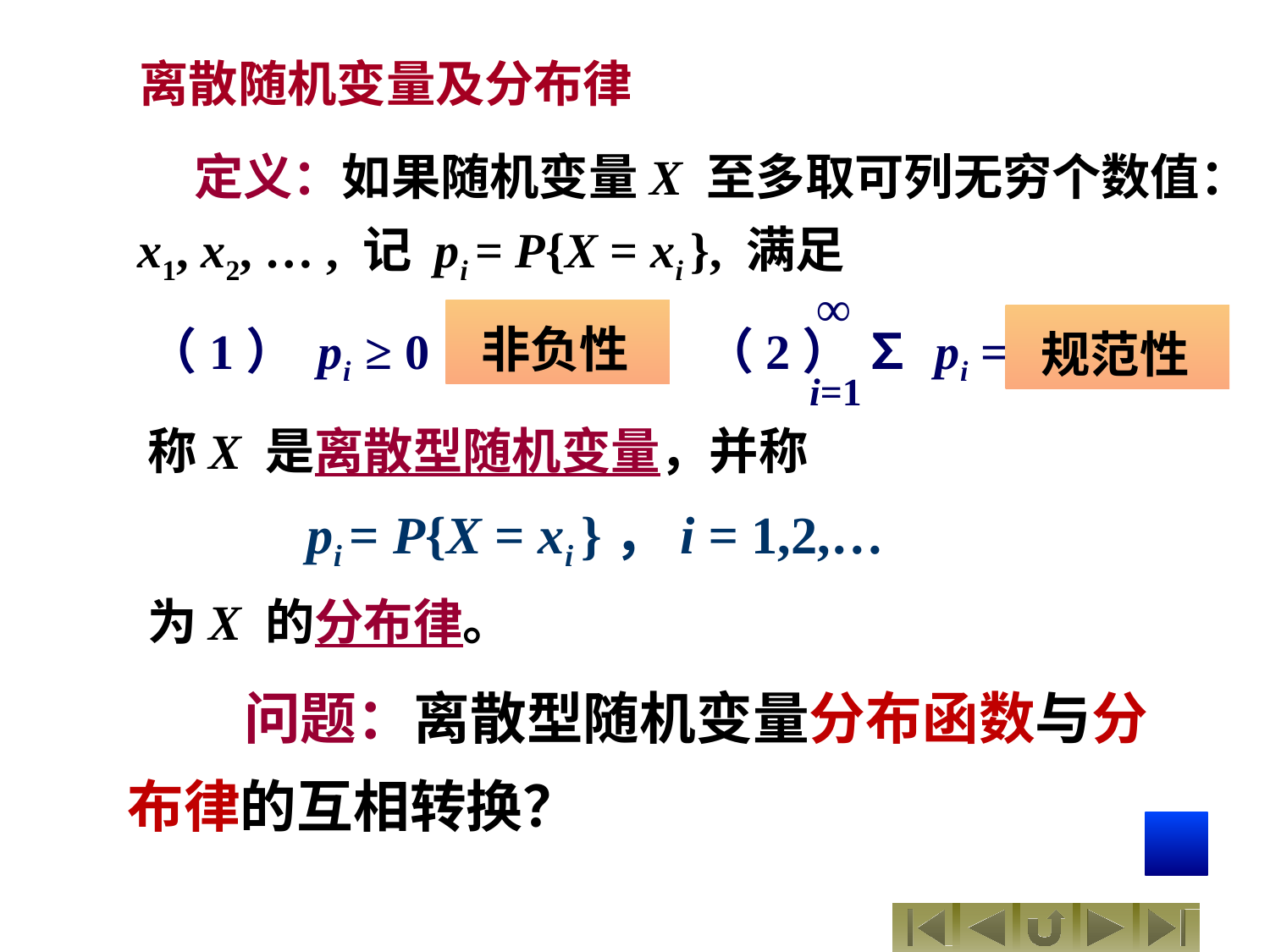

离散随机变量及分布律
    定义：如果随机变量X 至多取可列无穷个数值：x1, x2, … , 记 pi = P{X = xi }, 满足

∞
（1） pi  ≥ 0 ；                  （2） ∑ pi = 1。
i=1
 非负性
 规范性
称X 是离散型随机变量，并称
             pi = P{X = xi }，i = 1,2,…
为X 的分布律。
        问题：离散型随机变量分布函数与分布律的互相转换？